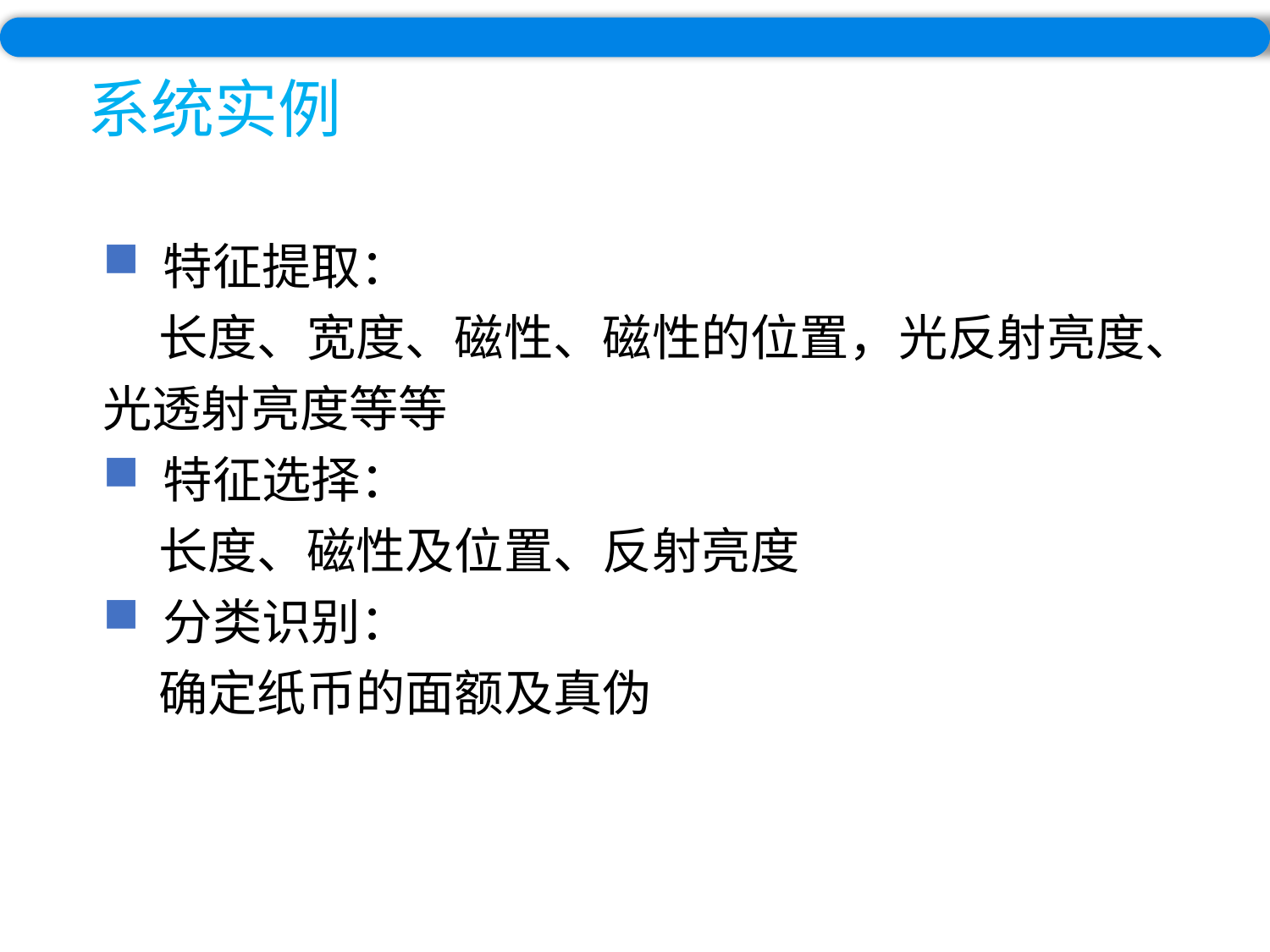

系统实例
 特征提取：
    长度、宽度、磁性、磁性的位置，光反射亮度、光透射亮度等等
 特征选择：
    长度、磁性及位置、反射亮度
 分类识别：
    确定纸币的面额及真伪